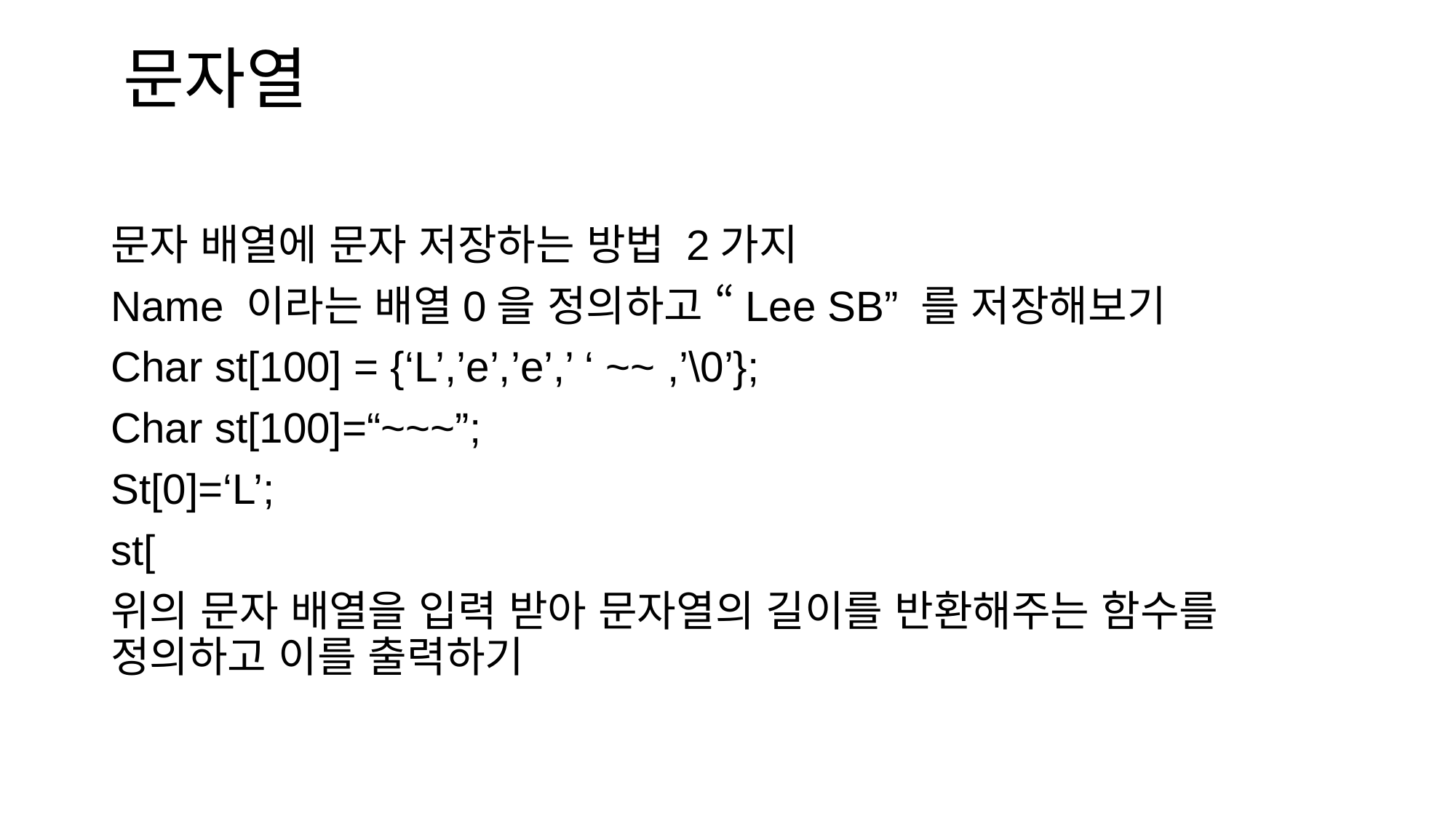

# 문자열
문자 배열에 문자 저장하는 방법 2가지
Name 이라는 배열0을 정의하고 “Lee SB” 를 저장해보기
Char st[100] = {‘L’,’e’,’e’,’ ‘ ~~ ,’\0’};
Char st[100]=“~~~”;
St[0]=‘L’;
st[
위의 문자 배열을 입력 받아 문자열의 길이를 반환해주는 함수를 정의하고 이를 출력하기